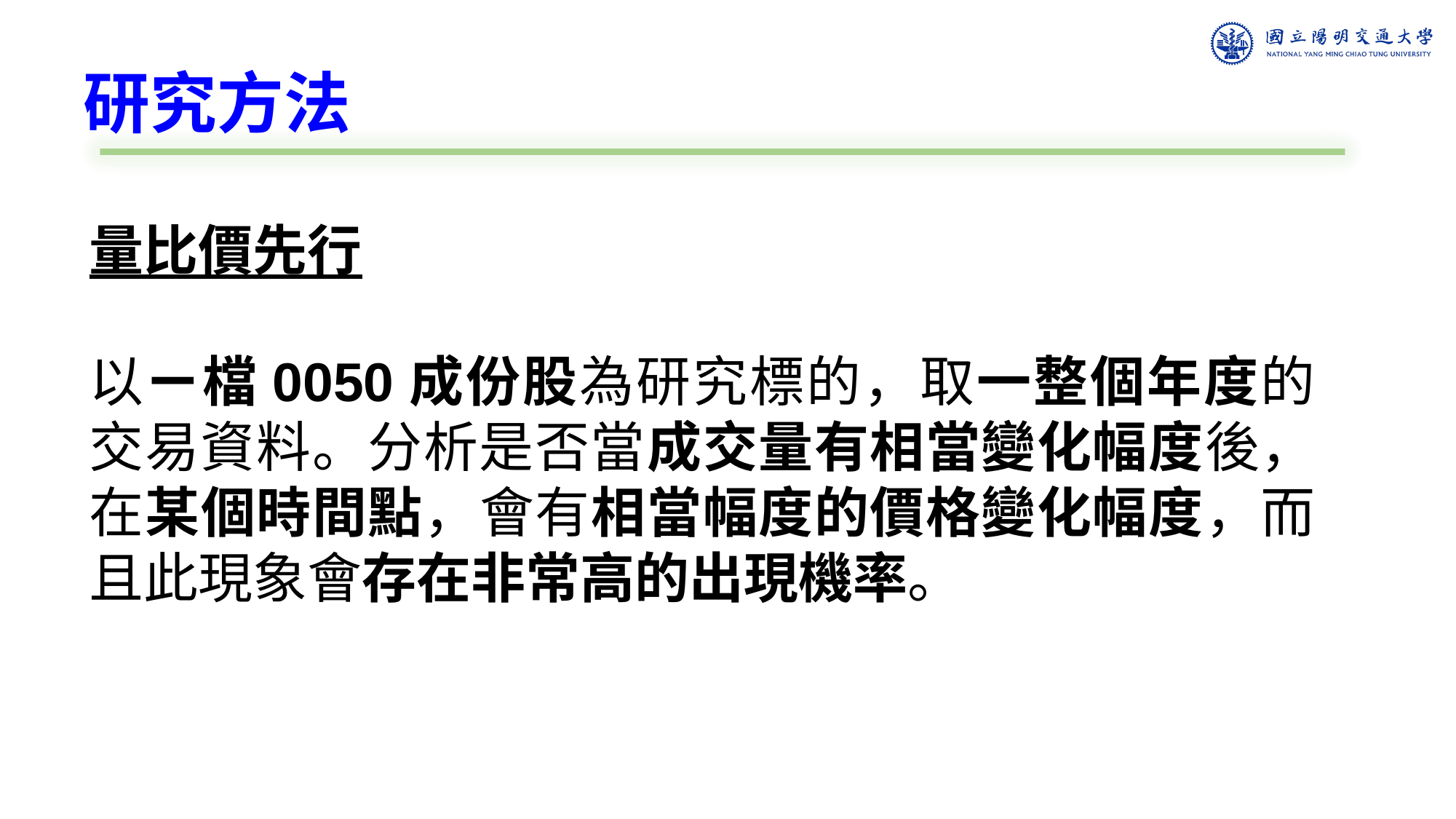

研究方法

量比價先行

以ㄧ檔0050成份股為研究標的，取一整個年度的交易資料。分析是否當成交量有相當變化幅度後，在某個時間點，會有相當幅度的價格變化幅度，而且此現象會存在非常高的出現機率。                    .